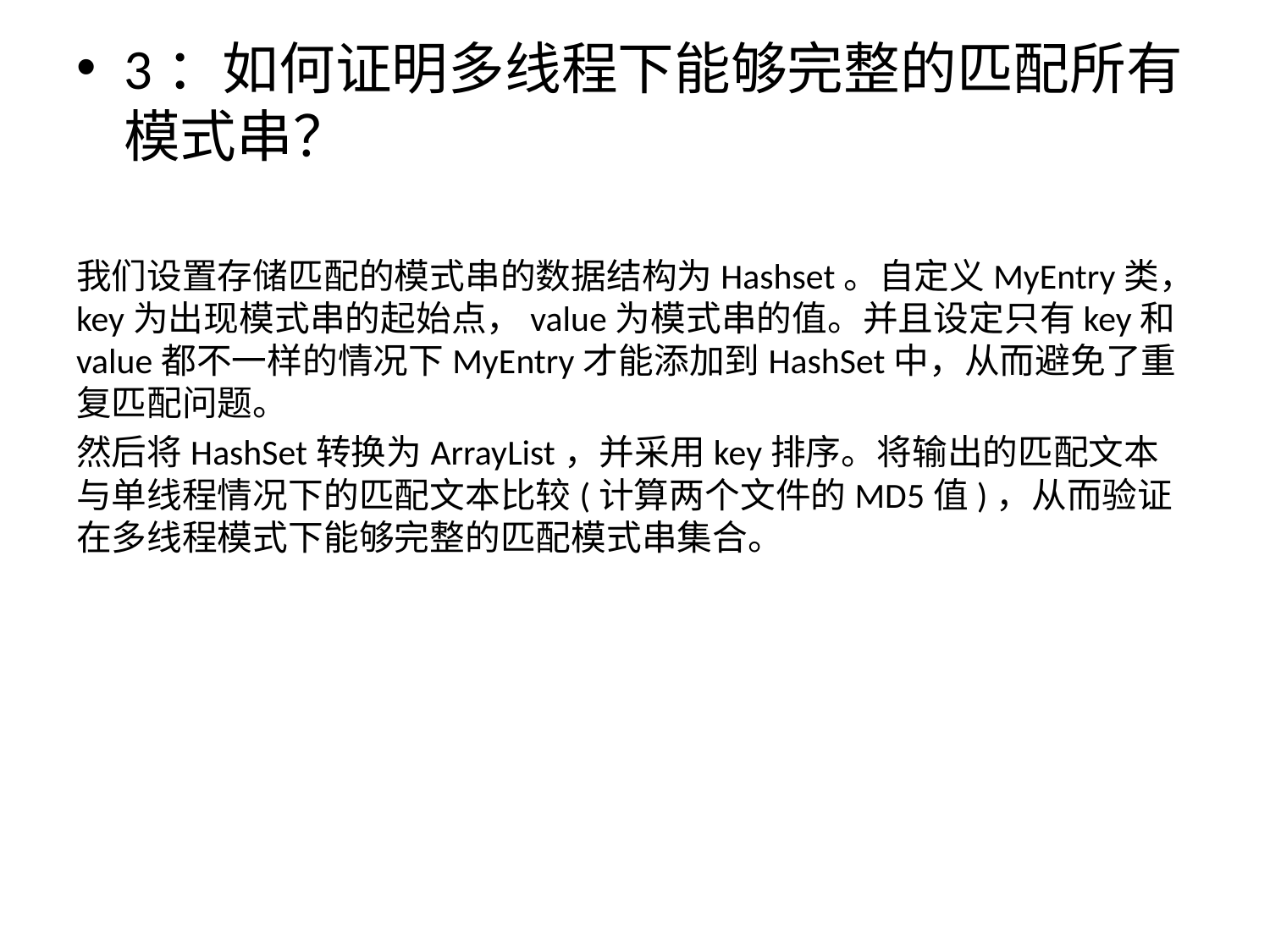

3：如何证明多线程下能够完整的匹配所有模式串？

我们设置存储匹配的模式串的数据结构为Hashset。自定义MyEntry类，key为出现模式串的起始点，value为模式串的值。并且设定只有key和value都不一样的情况下MyEntry才能添加到HashSet中，从而避免了重复匹配问题。
然后将HashSet转换为ArrayList，并采用key排序。将输出的匹配文本与单线程情况下的匹配文本比较(计算两个文件的MD5值)，从而验证在多线程模式下能够完整的匹配模式串集合。